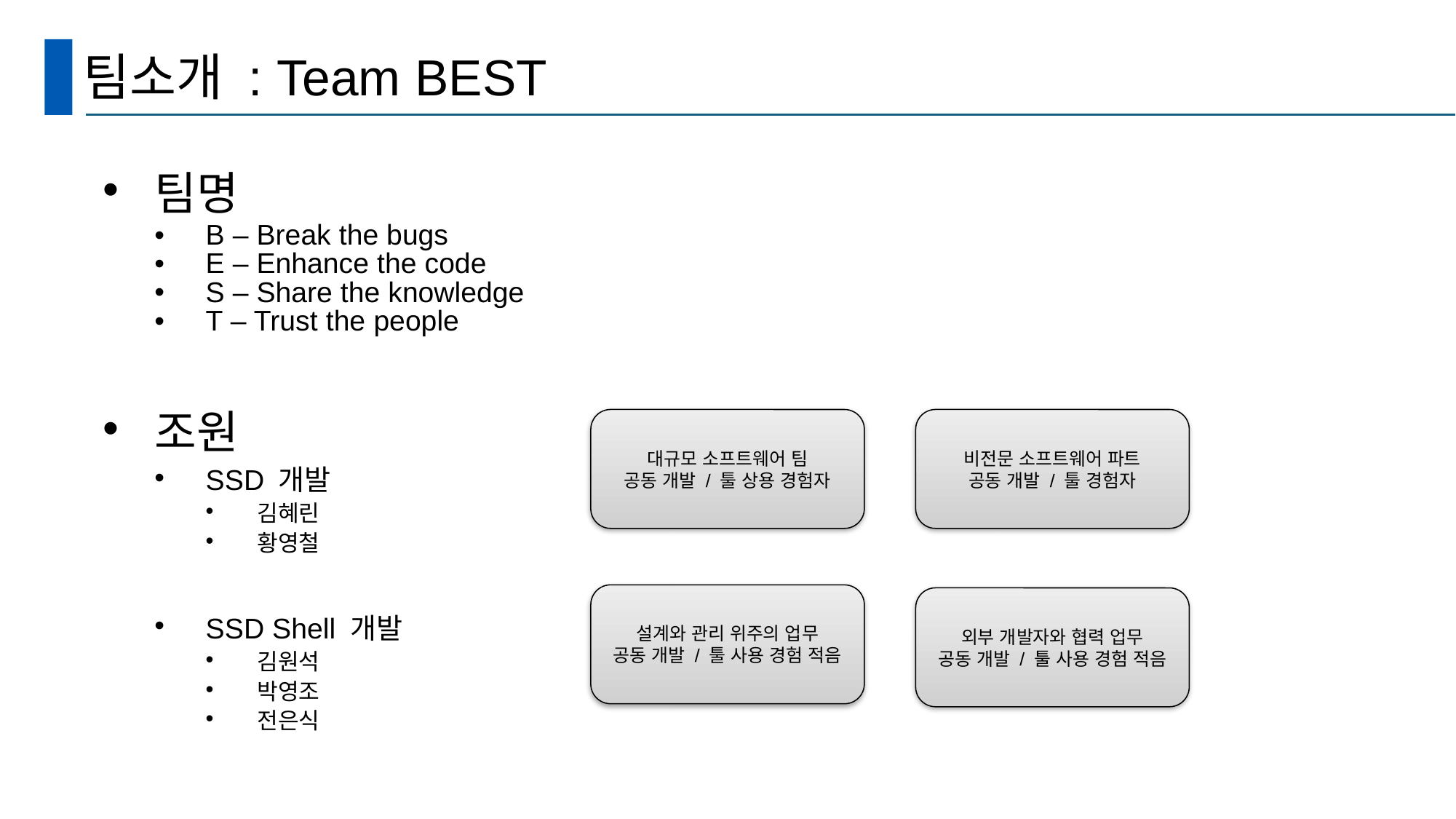

# 팀소개 : Team BEST
팀명
B – Break the bugs
E – Enhance the code
S – Share the knowledge
T – Trust the people

조원
SSD 개발
김혜린
황영철

SSD Shell 개발
김원석
박영조
전은식
대규모 소프트웨어 팀
공동 개발 / 툴 상용 경험자
비전문 소프트웨어 파트
공동 개발 / 툴 경험자
설계와 관리 위주의 업무
공동 개발 / 툴 사용 경험 적음
외부 개발자와 협력 업무
공동 개발 / 툴 사용 경험 적음